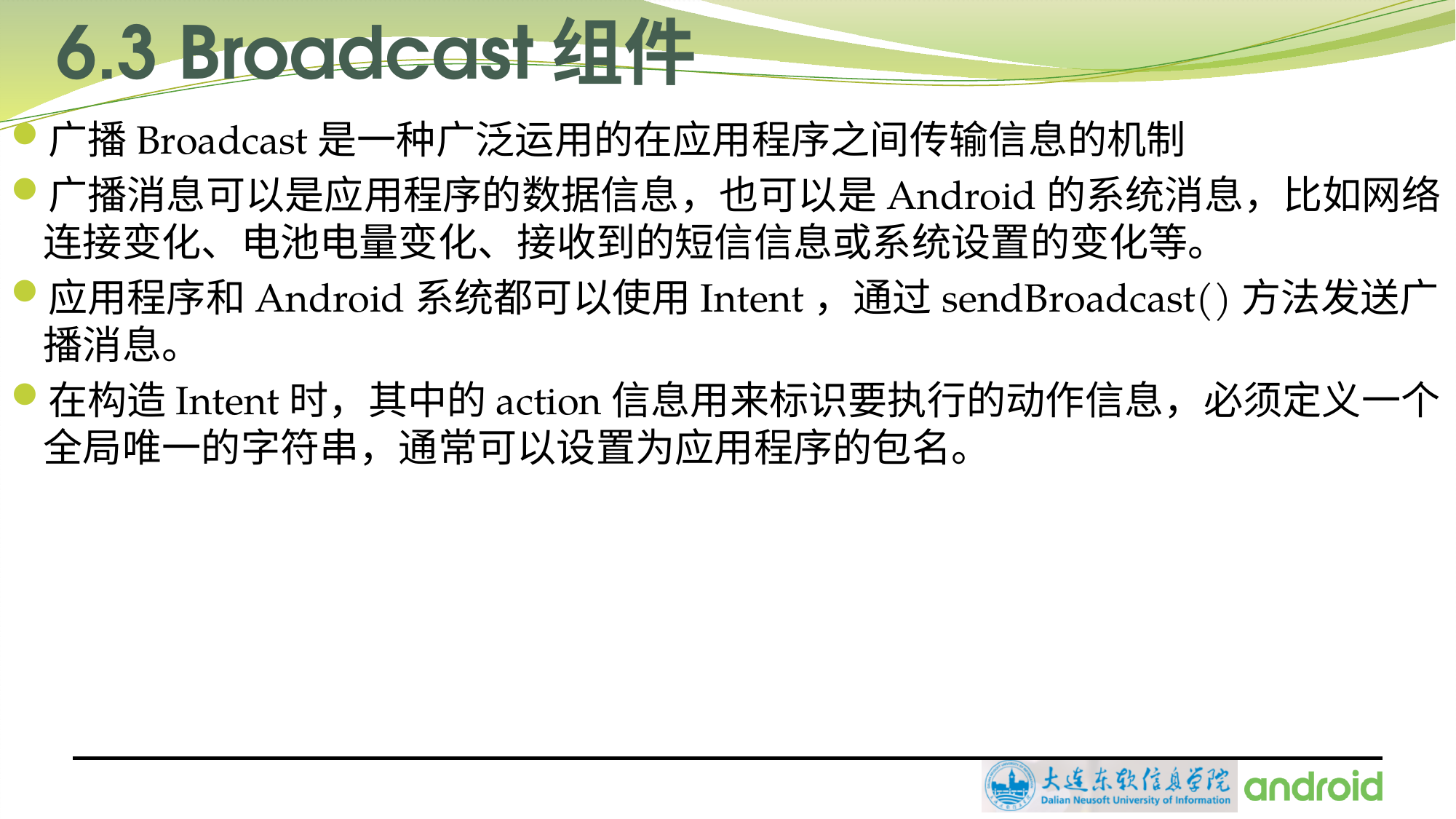

# 6.3 Broadcast组件
广播Broadcast是一种广泛运用的在应用程序之间传输信息的机制
广播消息可以是应用程序的数据信息，也可以是Android的系统消息，比如网络连接变化、电池电量变化、接收到的短信信息或系统设置的变化等。
应用程序和Android系统都可以使用Intent，通过sendBroadcast()方法发送广播消息。
在构造Intent时，其中的action信息用来标识要执行的动作信息，必须定义一个全局唯一的字符串，通常可以设置为应用程序的包名。